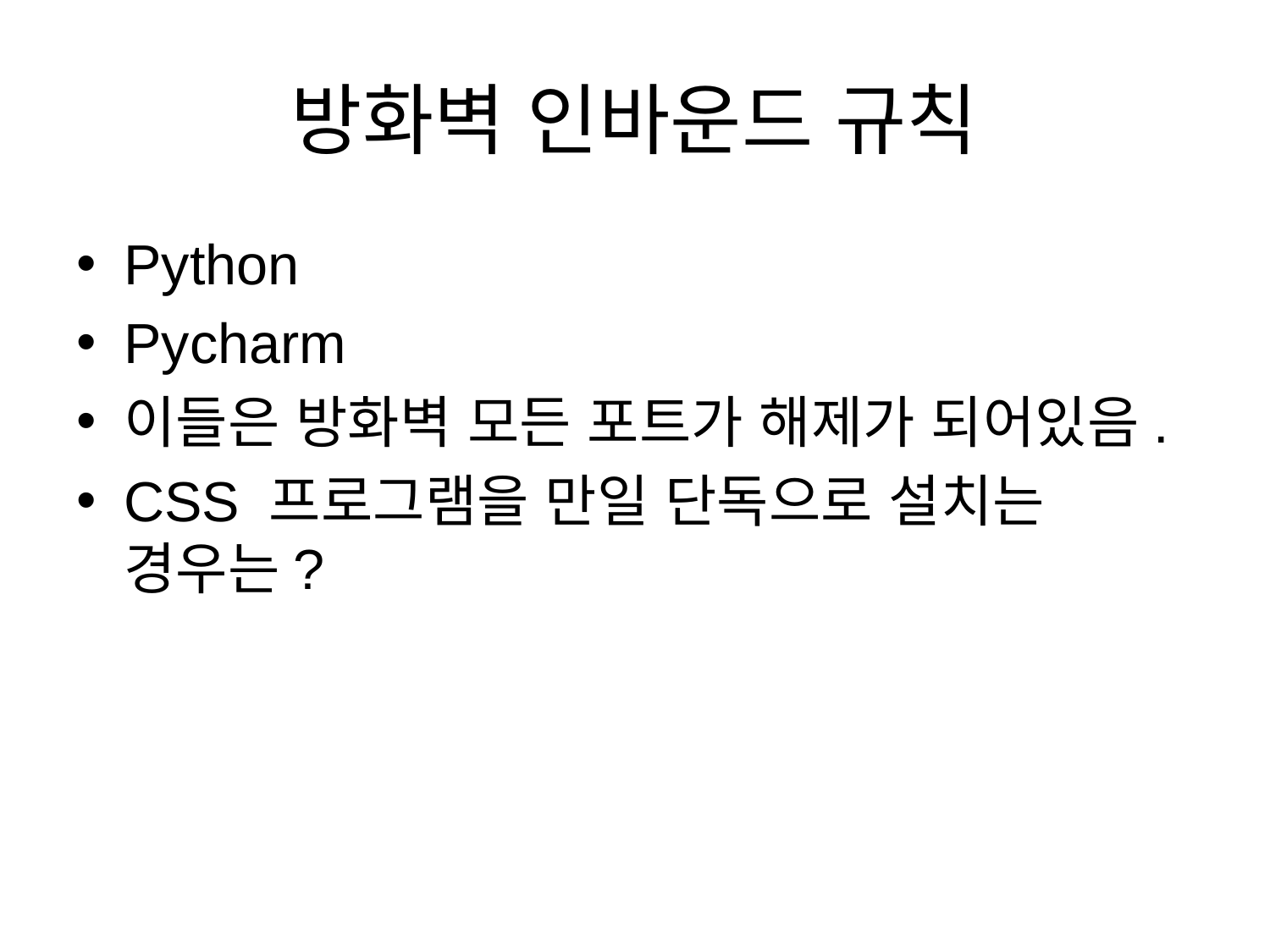

# 방화벽 인바운드 규칙
Python
Pycharm
이들은 방화벽 모든 포트가 해제가 되어있음.
CSS 프로그램을 만일 단독으로 설치는 경우는?